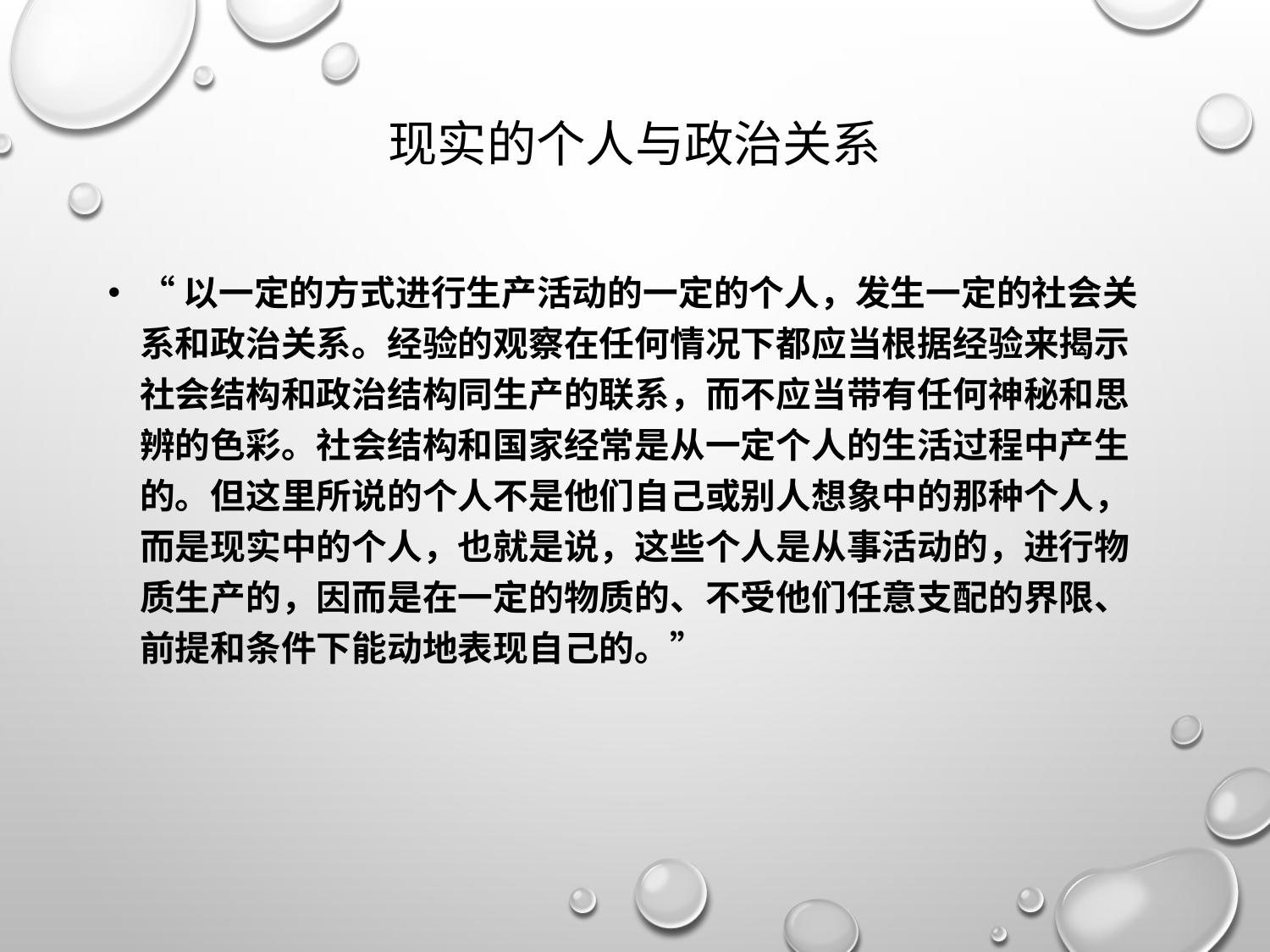

# 现实的个人与政治关系
“以一定的方式进行生产活动的一定的个人，发生一定的社会关系和政治关系。经验的观察在任何情况下都应当根据经验来揭示社会结构和政治结构同生产的联系，而不应当带有任何神秘和思辨的色彩。社会结构和国家经常是从一定个人的生活过程中产生的。但这里所说的个人不是他们自己或别人想象中的那种个人，而是现实中的个人，也就是说，这些个人是从事活动的，进行物质生产的，因而是在一定的物质的、不受他们任意支配的界限、前提和条件下能动地表现自己的。”